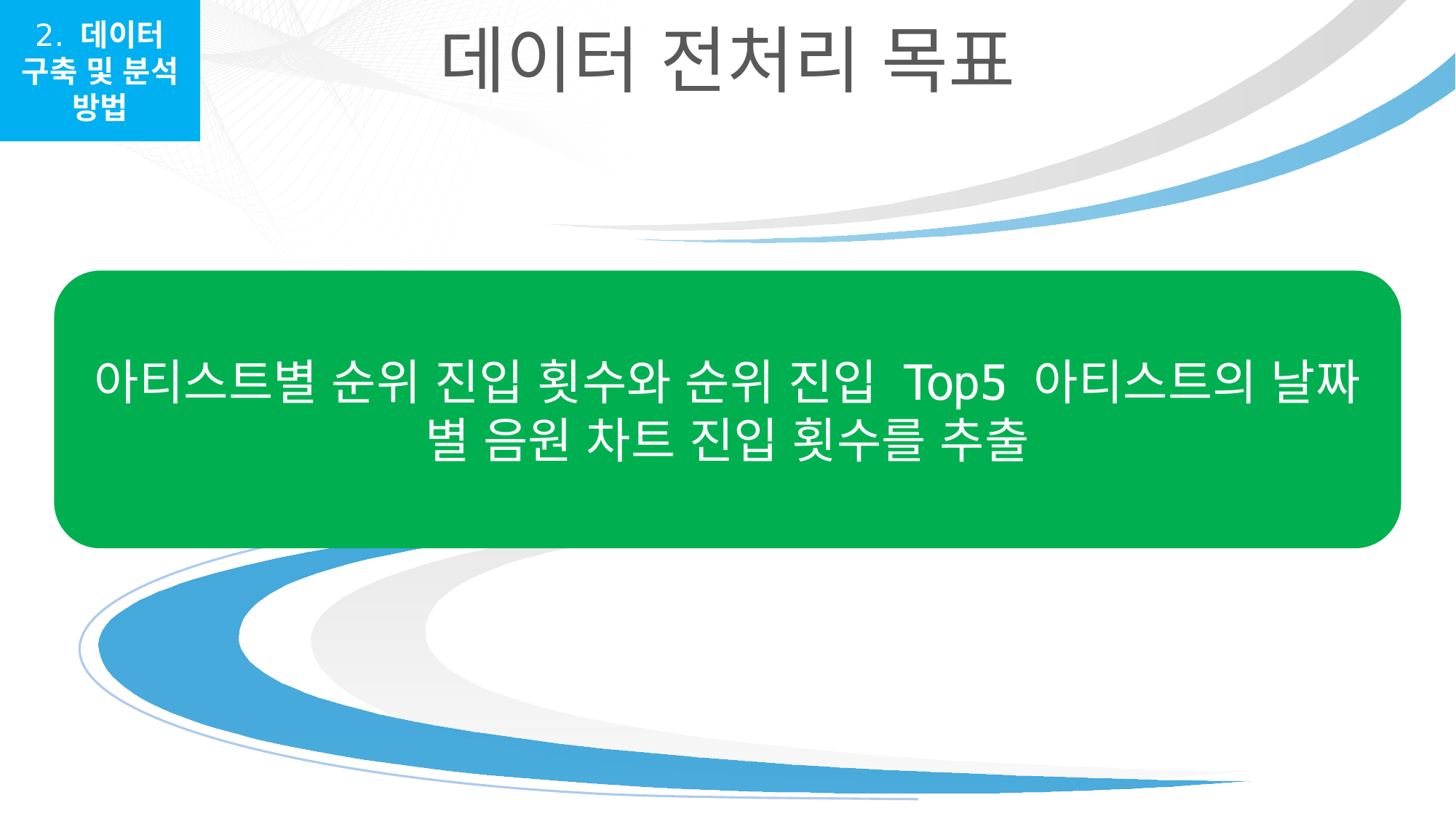

2. 데이터 구축 및 분석 방법
데이터 전처리 목표
아티스트별 순위 진입 횟수와 순위 진입 Top5 아티스트의 날짜 별 음원 차트 진입 횟수를 추출